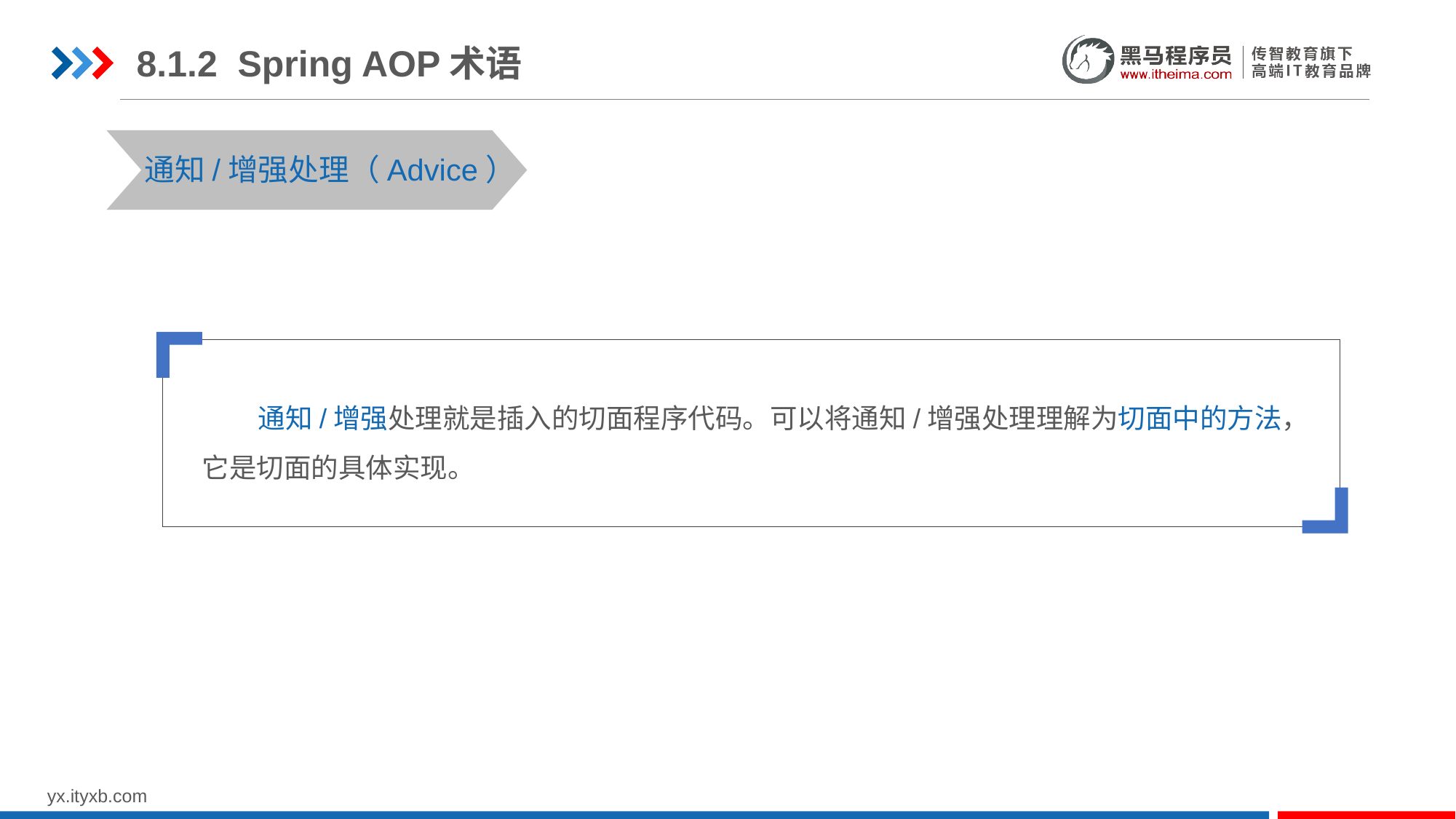

8.1.2  Spring AOP术语

通知/增强处理（Advice）

        通知/增强处理就是插入的切面程序代码。可以将通知/增强处理理解为切面中的方法，它是切面的具体实现。